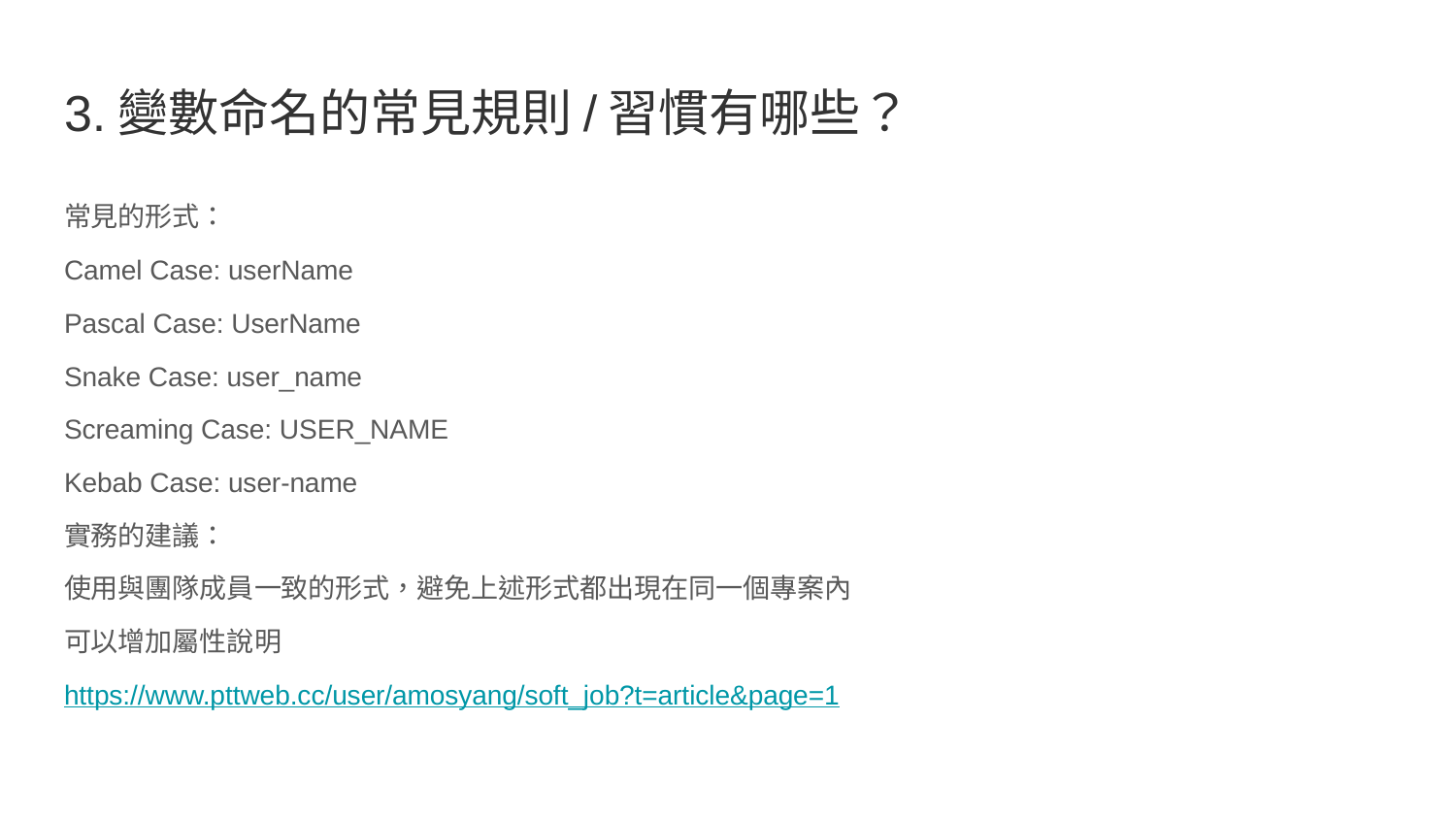

# 3.變數命名的常見規則/習慣有哪些？
常見的形式：
Camel Case: userName
Pascal Case: UserName
Snake Case: user_name
Screaming Case: USER_NAME
Kebab Case: user-name
實務的建議：
使用與團隊成員一致的形式，避免上述形式都出現在同一個專案內
可以增加屬性說明
https://www.pttweb.cc/user/amosyang/soft_job?t=article&page=1